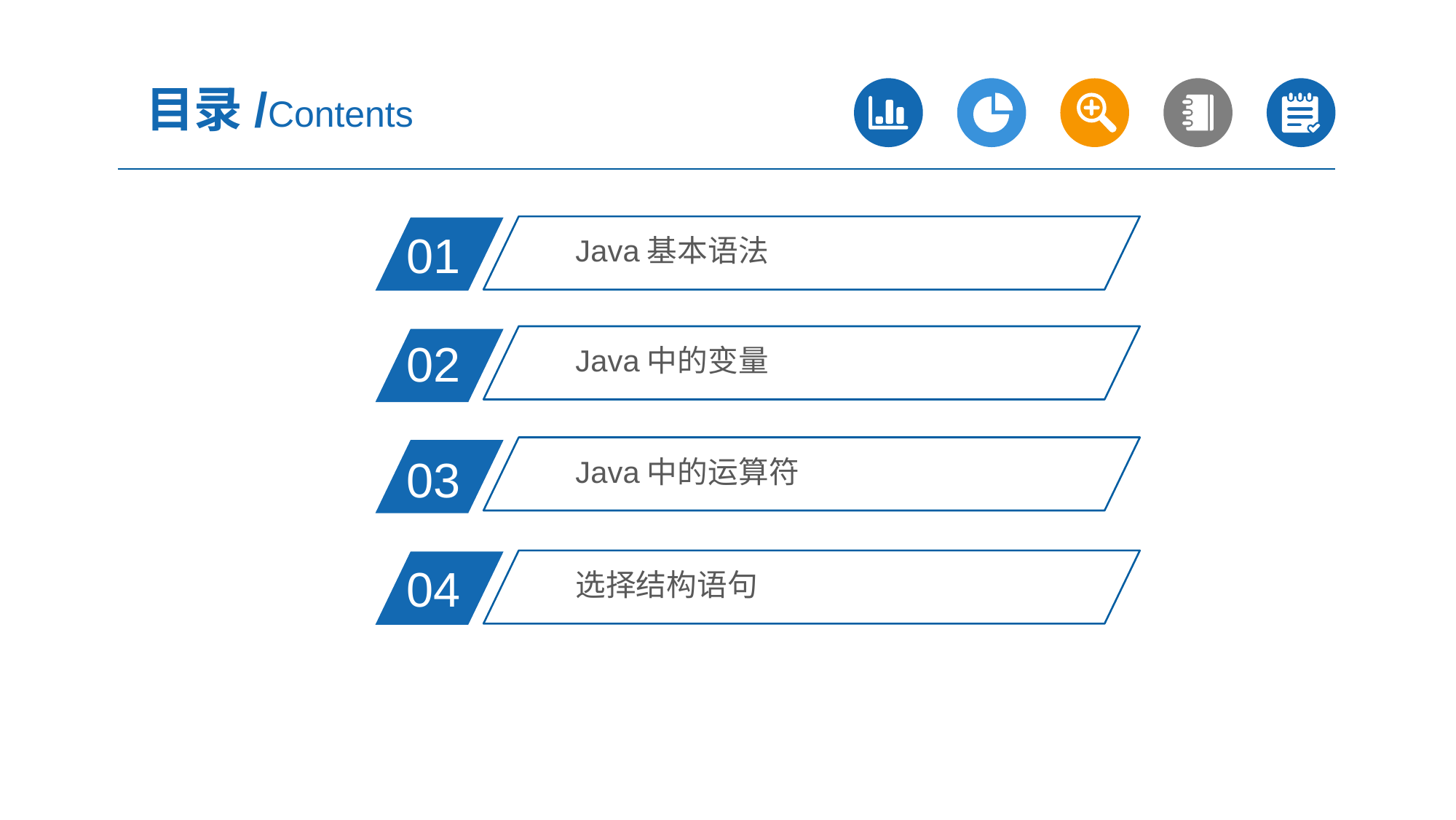

目录/Contents

Java基本语法

01

Java中的变量
02

Java中的运算符

03

选择结构语句

04